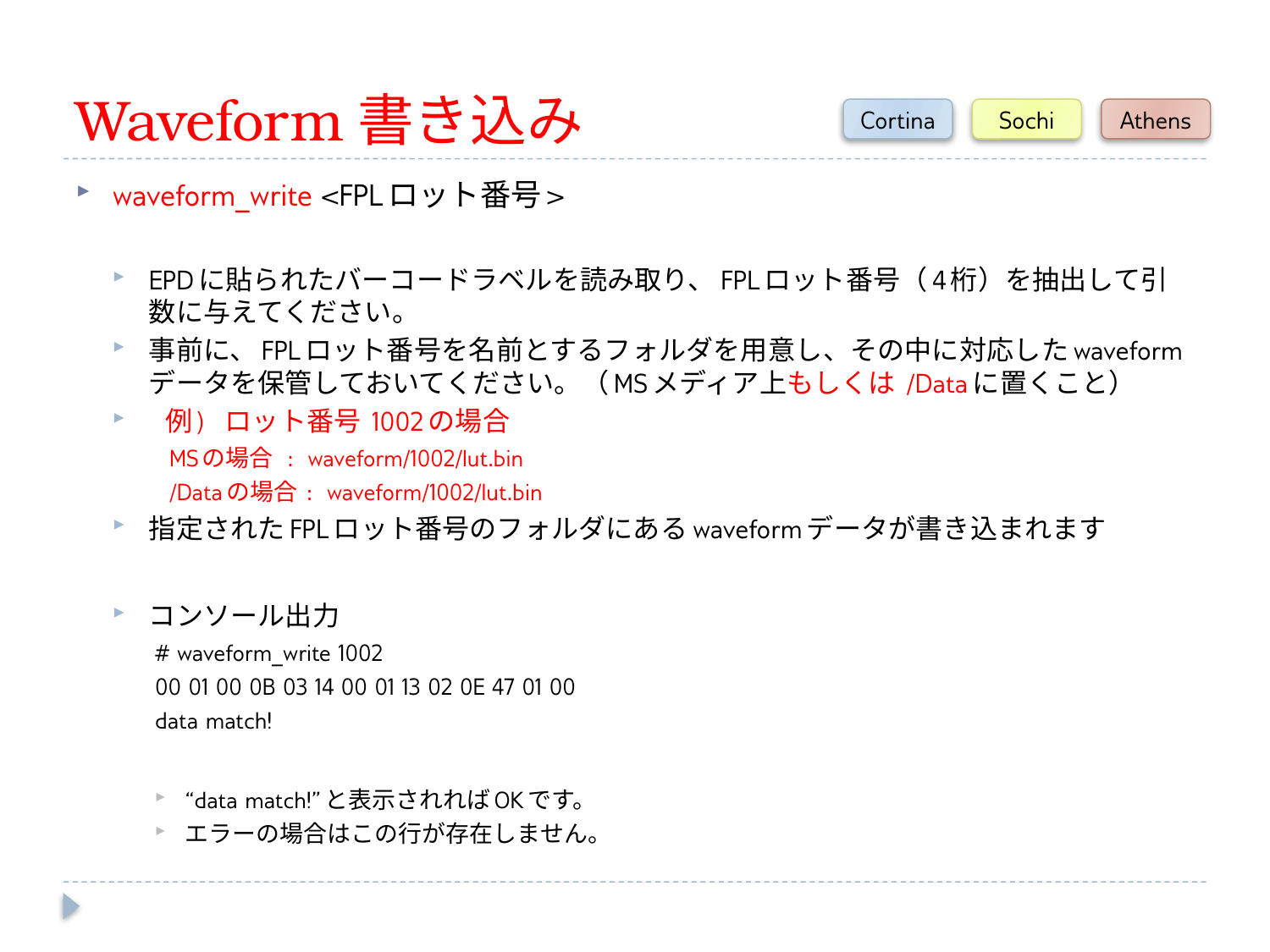

# Waveform書き込み
Cortina
Sochi
Athens
waveform_write <FPLロット番号>

EPDに貼られたバーコードラベルを読み取り、FPLロット番号（4桁）を抽出して引数に与えてください。
事前に、FPLロット番号を名前とするフォルダを用意し、その中に対応したwaveformデータを保管しておいてください。（MSメディア上もしくは /Dataに置くこと）
  例)  ロット番号 1002の場合
  MSの場合  :  waveform/1002/lut.bin
  /Dataの場合 :  waveform/1002/lut.bin
指定されたFPLロット番号のフォルダにあるwaveformデータが書き込まれます

コンソール出力
# waveform_write 1002
00 01 00 0B 03 14 00 01 13 02 0E 47 01 00
data match!

“data match!”と表示されればOKです。
エラーの場合はこの行が存在しません。